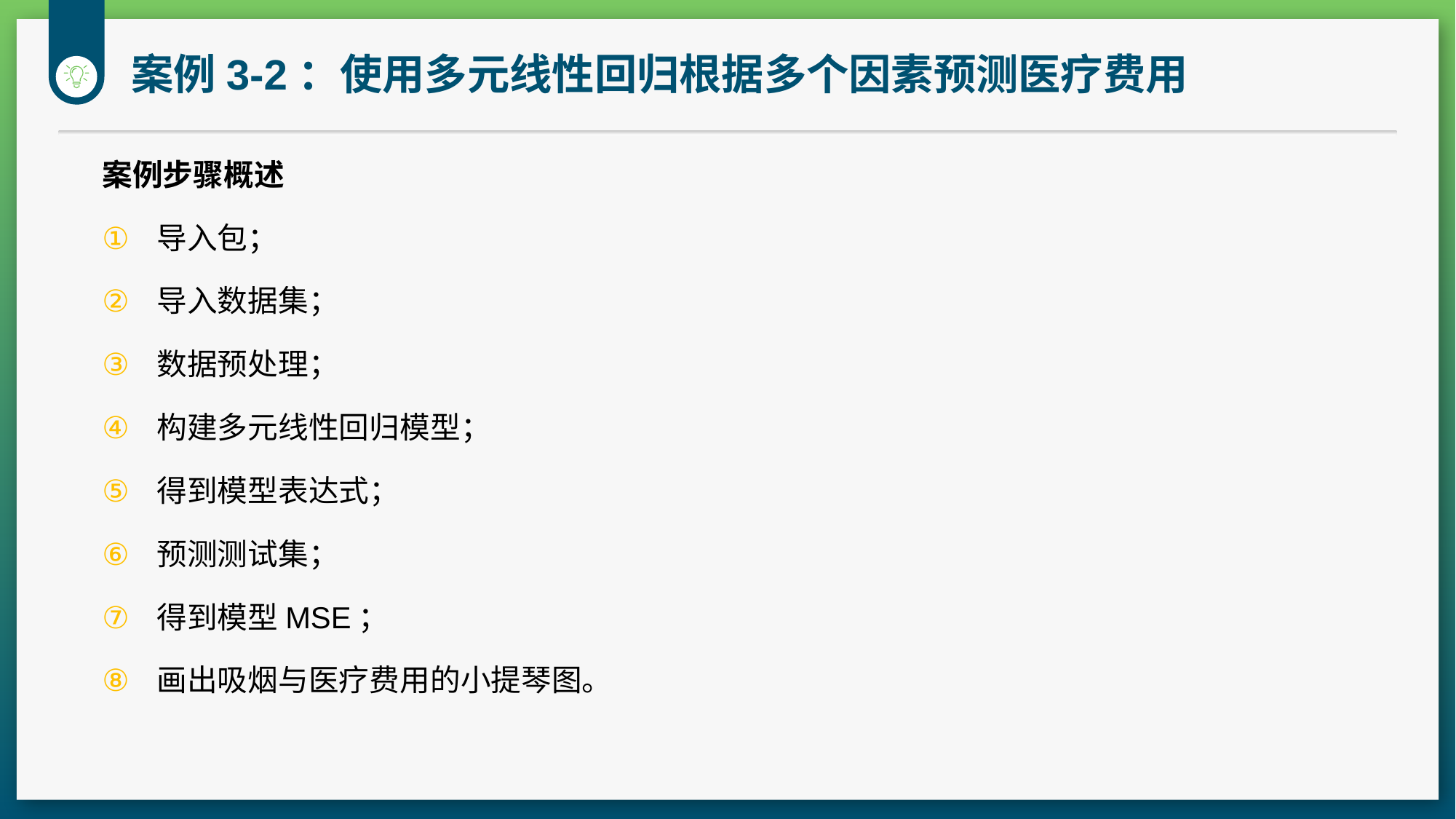

案例3-2：使用多元线性回归根据多个因素预测医疗费用

案例步骤概述
导入包；
导入数据集；
数据预处理；
构建多元线性回归模型；
得到模型表达式；
预测测试集；
得到模型MSE；
画出吸烟与医疗费用的小提琴图。